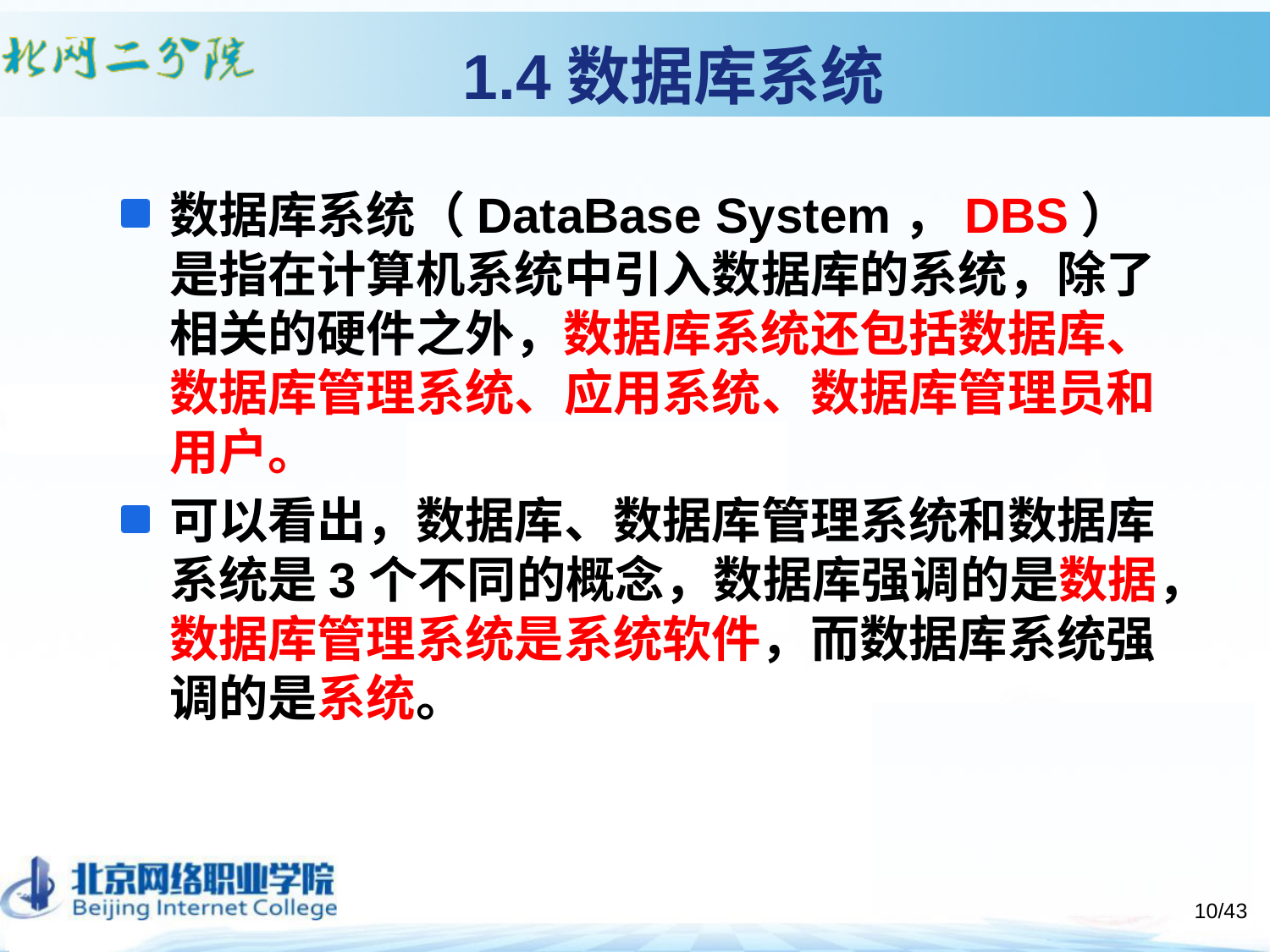

# 1.4数据库系统
数据库系统（DataBase System，DBS）是指在计算机系统中引入数据库的系统，除了相关的硬件之外，数据库系统还包括数据库、数据库管理系统、应用系统、数据库管理员和用户。
可以看出，数据库、数据库管理系统和数据库系统是3个不同的概念，数据库强调的是数据，数据库管理系统是系统软件，而数据库系统强调的是系统。
10/43